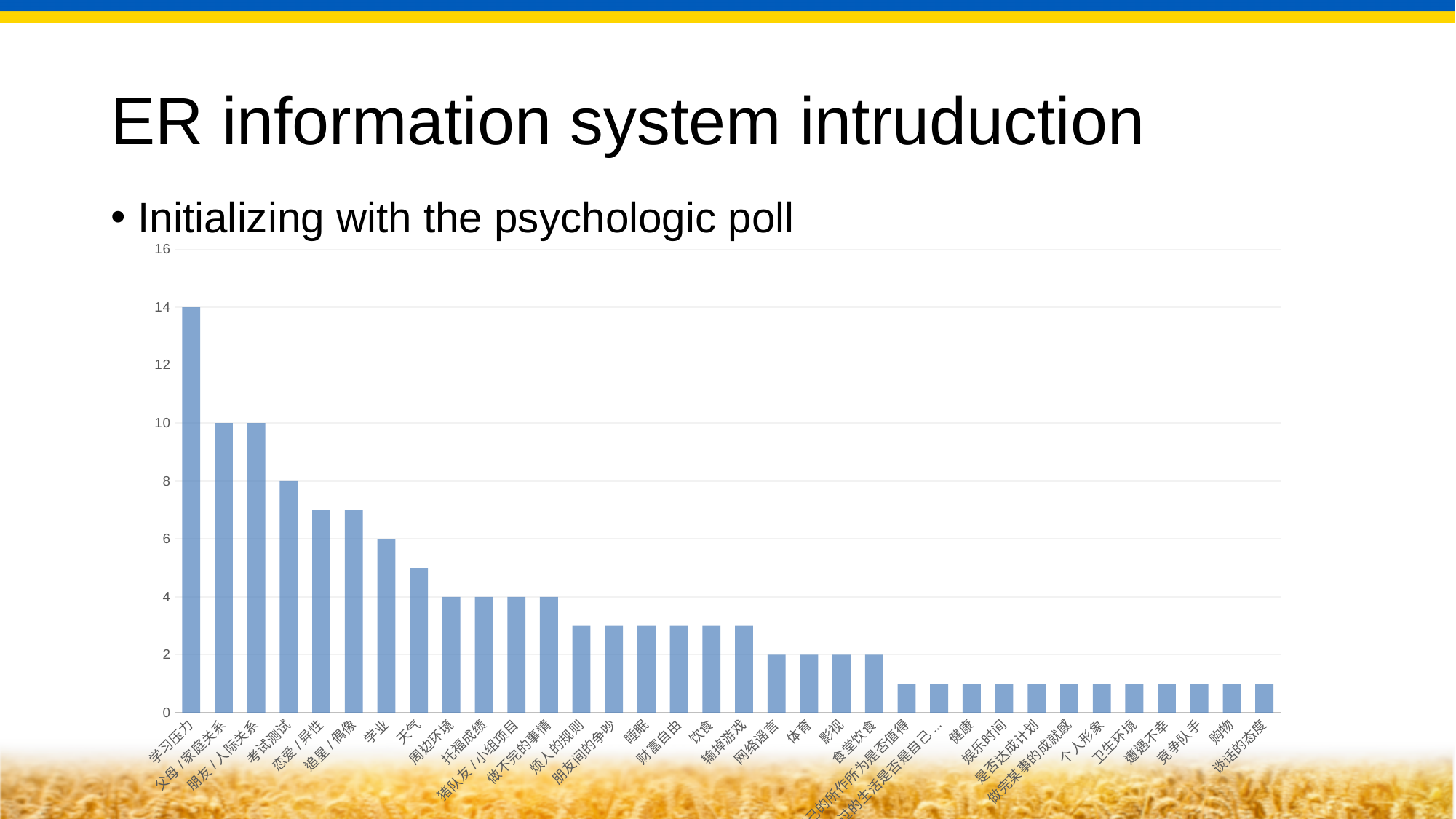

ER information system intruduction
Initializing with the psychologic poll

### Chart

| Category |  |
|---|---|
| 学习压力 | 14.0 |
| 父母/家庭关系 | 10.0 |
| 朋友/人际关系 | 10.0 |
| 考试测试 | 8.0 |
| 恋爱/异性 | 7.0 |
| 追星/偶像 | 7.0 |
| 学业 | 6.0 |
| 天气 | 5.0 |
| 周边环境 | 4.0 |
| 托福成绩 | 4.0 |
| 猪队友/小组项目 | 4.0 |
| 做不完的事情 | 4.0 |
| 烦人的规则 | 3.0 |
| 朋友间的争吵 | 3.0 |
| 睡眠 | 3.0 |
| 财富自由 | 3.0 |
| 饮食 | 3.0 |
| 输掉游戏 | 3.0 |
| 网络谣言 | 2.0 |
| 体育 | 2.0 |
| 影视 | 2.0 |
| 食堂饮食 | 2.0 |
| 自己的所作所为是否值得 | 1.0 |
| 过的生活是否是自己所追求的 | 1.0 |
| 健康 | 1.0 |
| 娱乐时间 | 1.0 |
| 是否达成计划 | 1.0 |
| 做完某事的成就感 | 1.0 |
| 个人形象 | 1.0 |
| 卫生环境 | 1.0 |
| 遭遇不幸 | 1.0 |
| 竞争队手 | 1.0 |
| 购物 | 1.0 |
| 谈话的态度 | 1.0 |